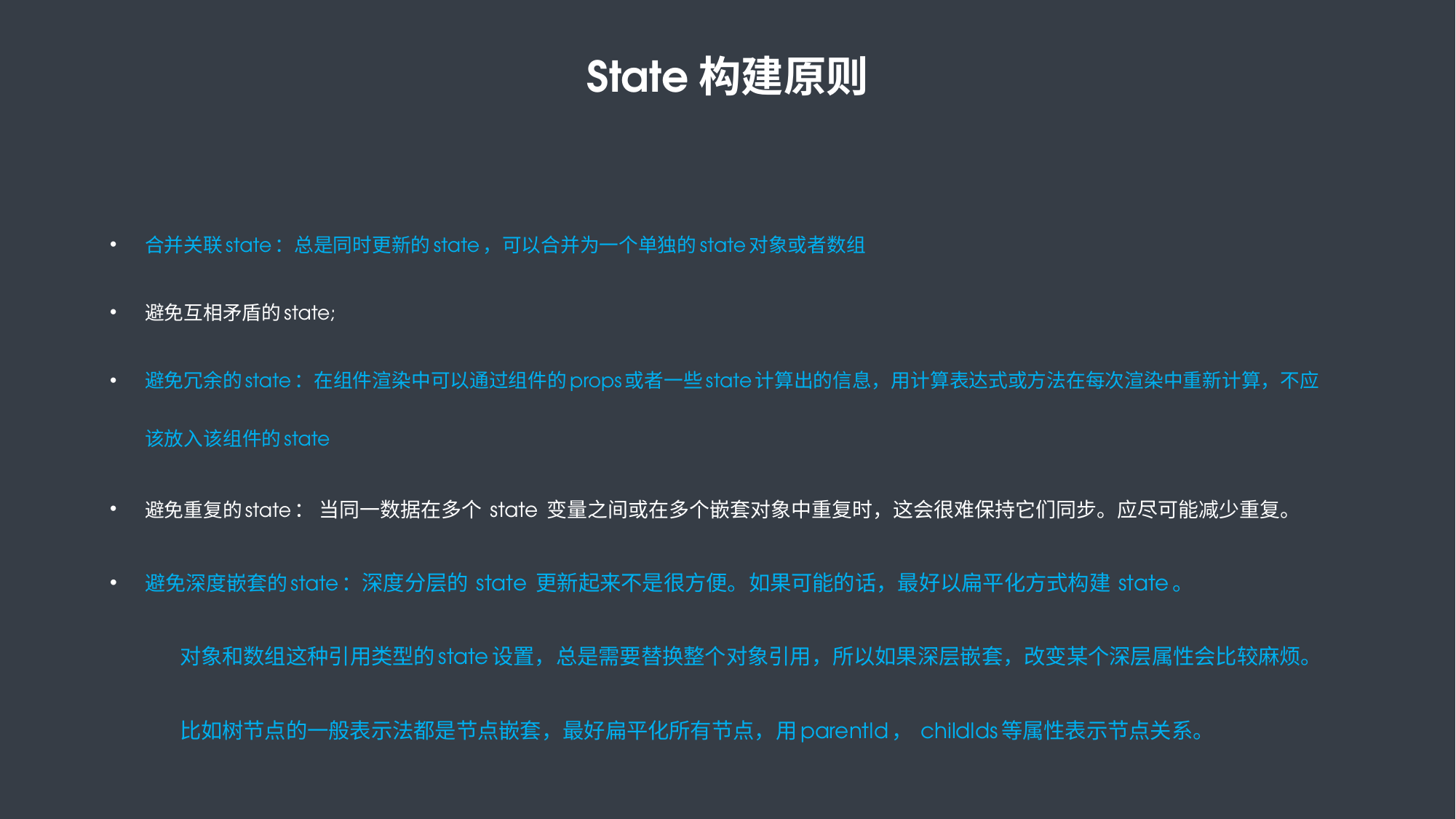

State构建原则

合并关联state：总是同时更新的state，可以合并为一个单独的state对象或者数组
避免互相矛盾的state;
避免冗余的state：在组件渲染中可以通过组件的props或者一些state计算出的信息，用计算表达式或方法在每次渲染中重新计算，不应该放入该组件的state
避免重复的state： 当同一数据在多个 state 变量之间或在多个嵌套对象中重复时，这会很难保持它们同步。应尽可能减少重复。
避免深度嵌套的state：深度分层的 state 更新起来不是很方便。如果可能的话，最好以扁平化方式构建 state。
	对象和数组这种引用类型的state设置，总是需要替换整个对象引用，所以如果深层嵌套，改变某个深层属性会比较麻烦。
	比如树节点的一般表示法都是节点嵌套，最好扁平化所有节点，用parentId， childIds等属性表示节点关系。